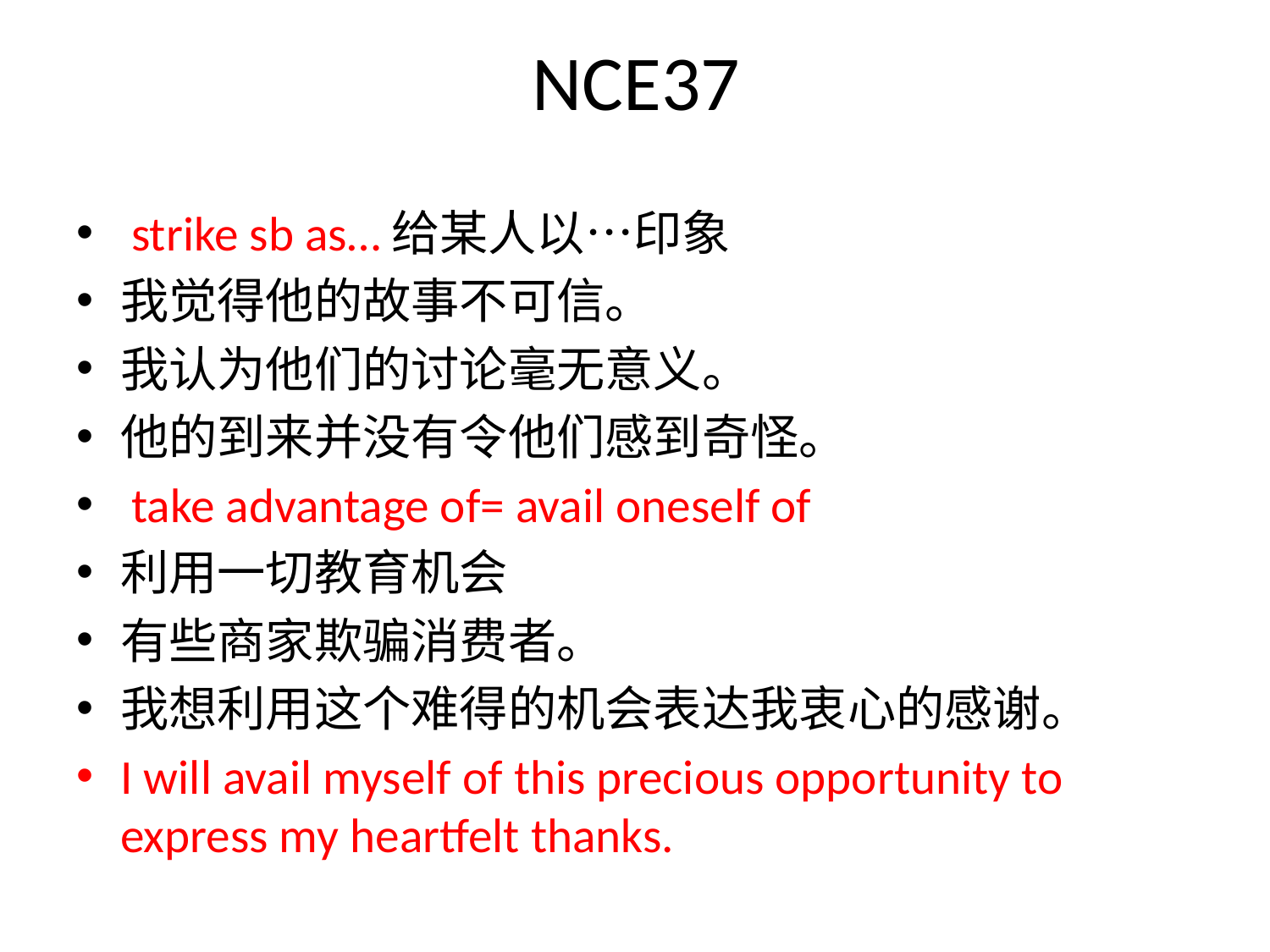

# NCE37
 strike sb as…给某人以…印象
我觉得他的故事不可信。
我认为他们的讨论毫无意义。
他的到来并没有令他们感到奇怪。
 take advantage of= avail oneself of
利用一切教育机会
有些商家欺骗消费者。
我想利用这个难得的机会表达我衷心的感谢。
I will avail myself of this precious opportunity to express my heartfelt thanks.